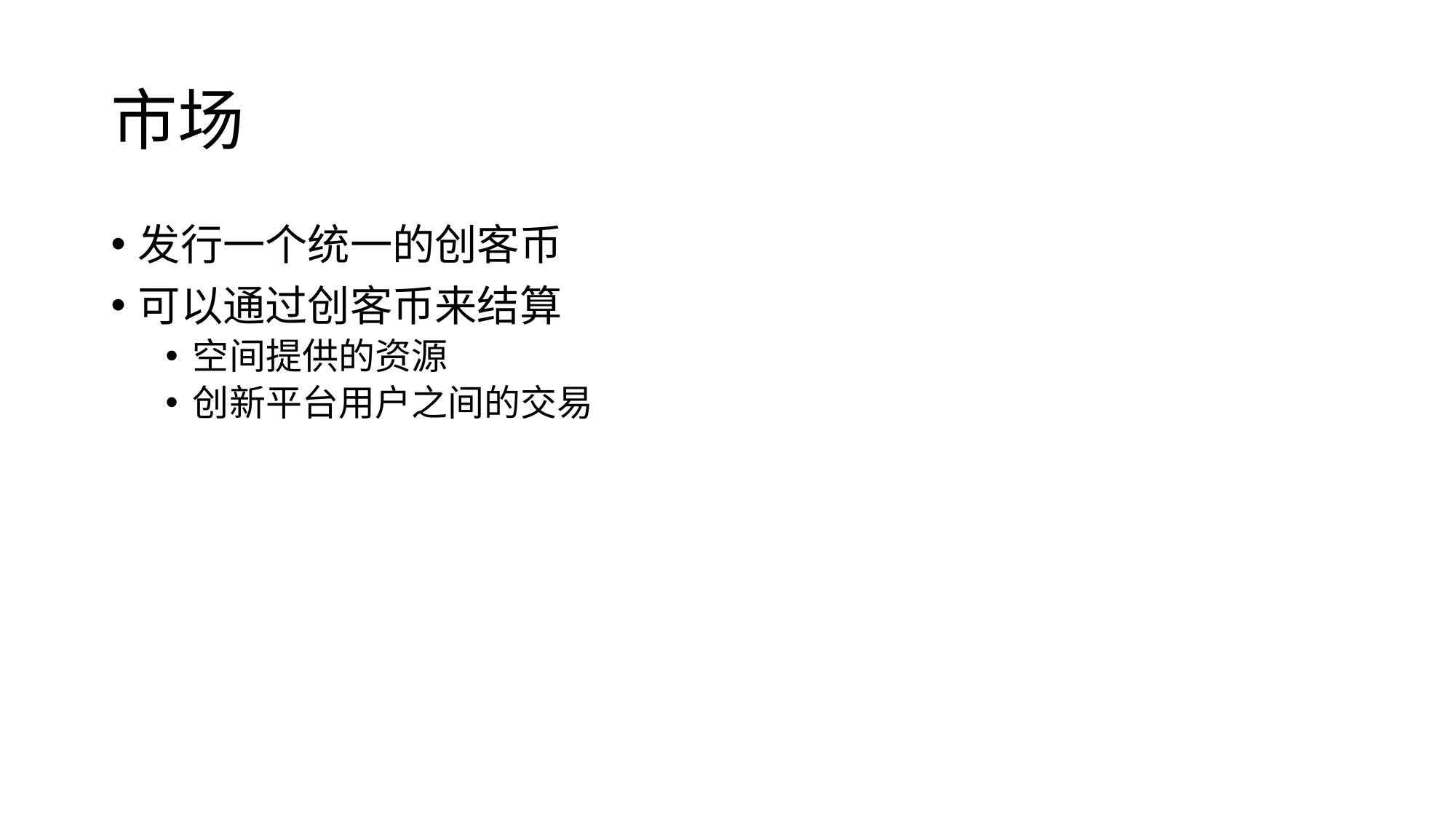

# 市场
发行一个统一的创客币
可以通过创客币来结算
空间提供的资源
创新平台用户之间的交易